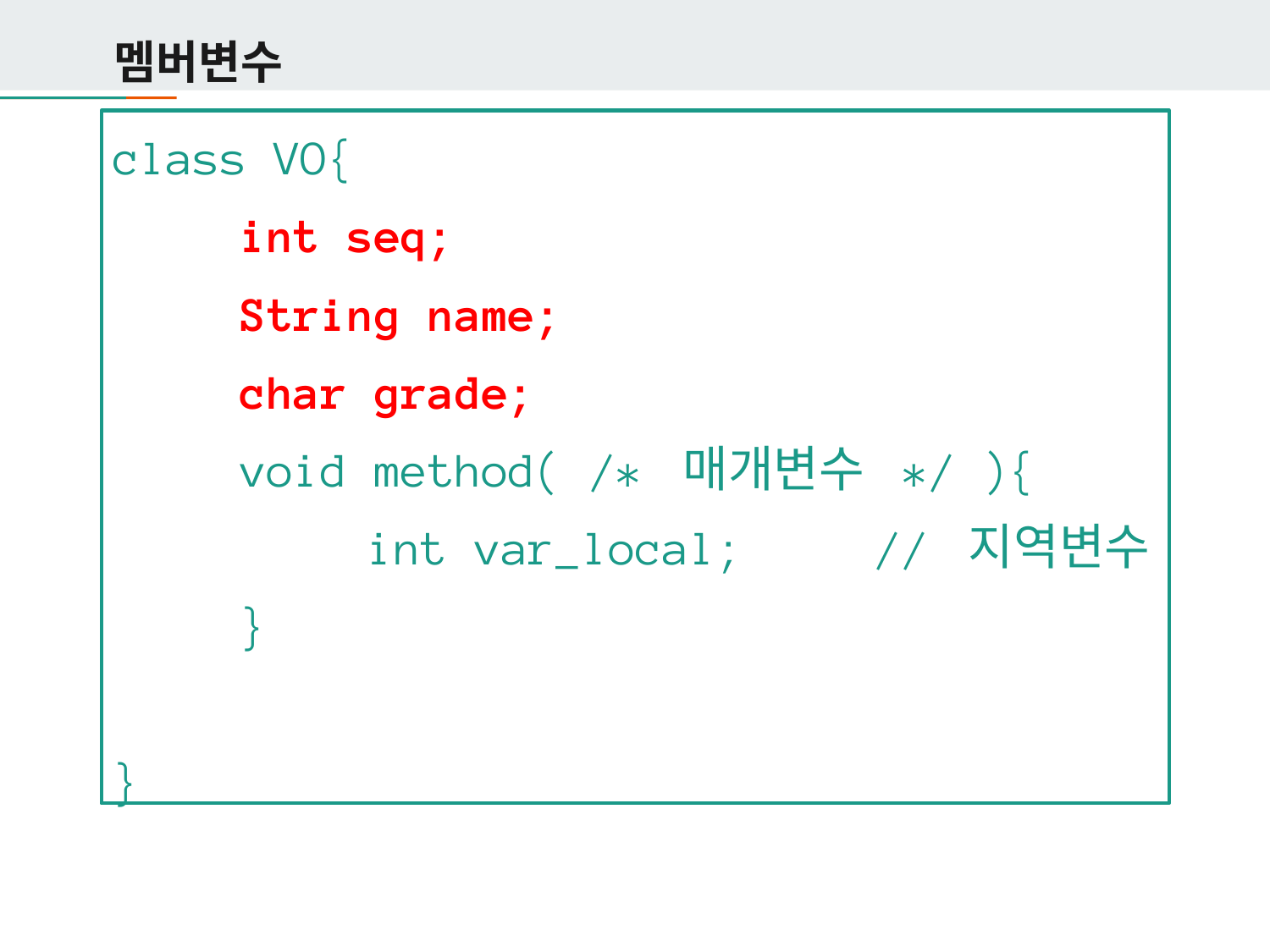

# 멤버변수
class VO{
	int seq;
	String name;
	char grade;
	void method( /* 매개변수 */ ){
		int var_local; 	// 지역변수
	}

}